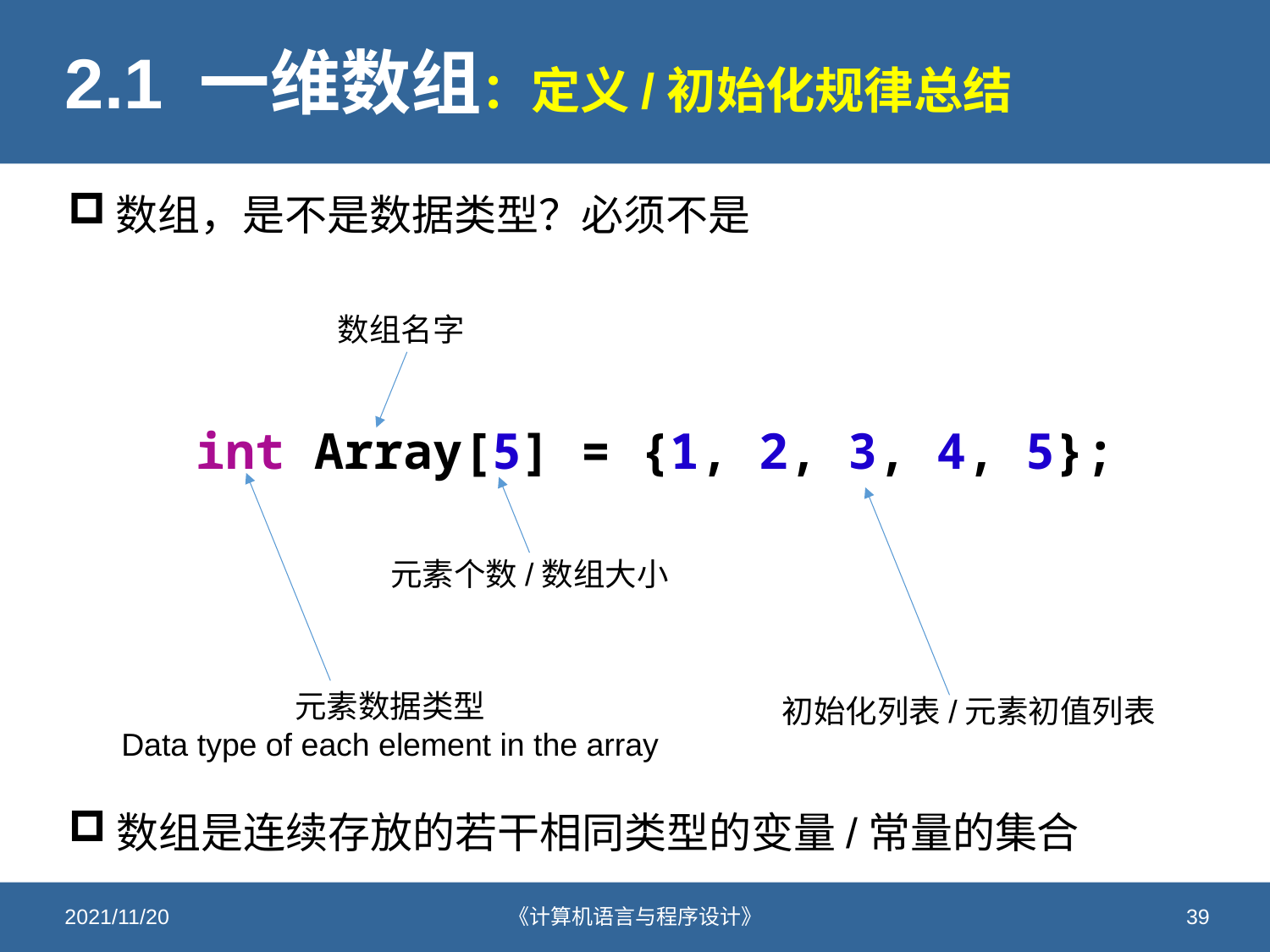

# 2.1 一维数组：定义/初始化规律总结
数组，是不是数据类型？必须不是
数组名字
int Array[5] = {1, 2, 3, 4, 5};
元素个数/数组大小
元素数据类型
Data type of each element in the array
初始化列表/元素初值列表
数组是连续存放的若干相同类型的变量/常量的集合
2021/11/20
《计算机语言与程序设计》
39